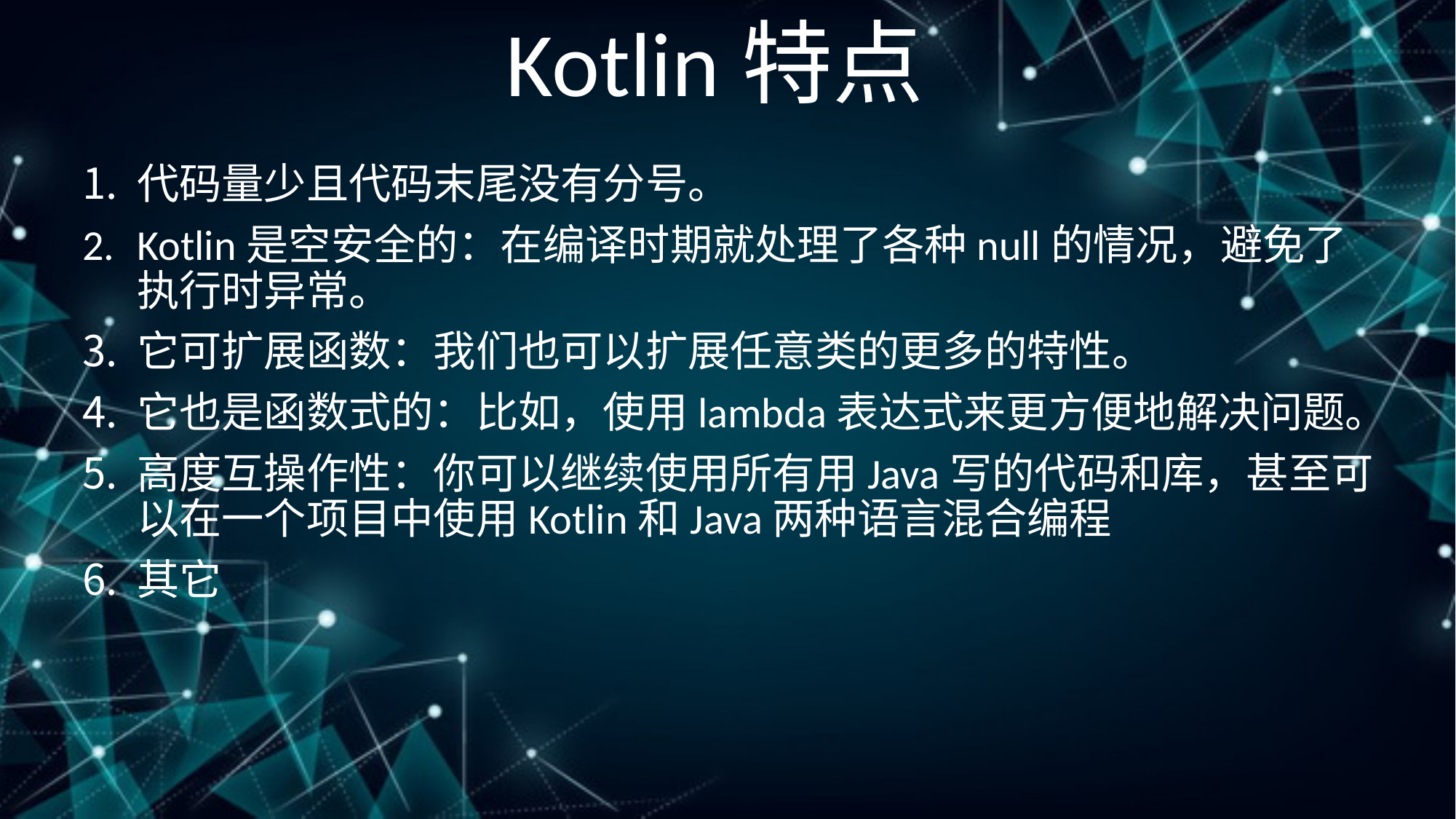

# Kotlin特点
代码量少且代码末尾没有分号。
Kotlin是空安全的：在编译时期就处理了各种null的情况，避免了执行时异常。
它可扩展函数：我们也可以扩展任意类的更多的特性。
它也是函数式的：比如，使用lambda表达式来更方便地解决问题。
高度互操作性：你可以继续使用所有用Java写的代码和库，甚至可以在一个项目中使用Kotlin和Java两种语言混合编程
其它